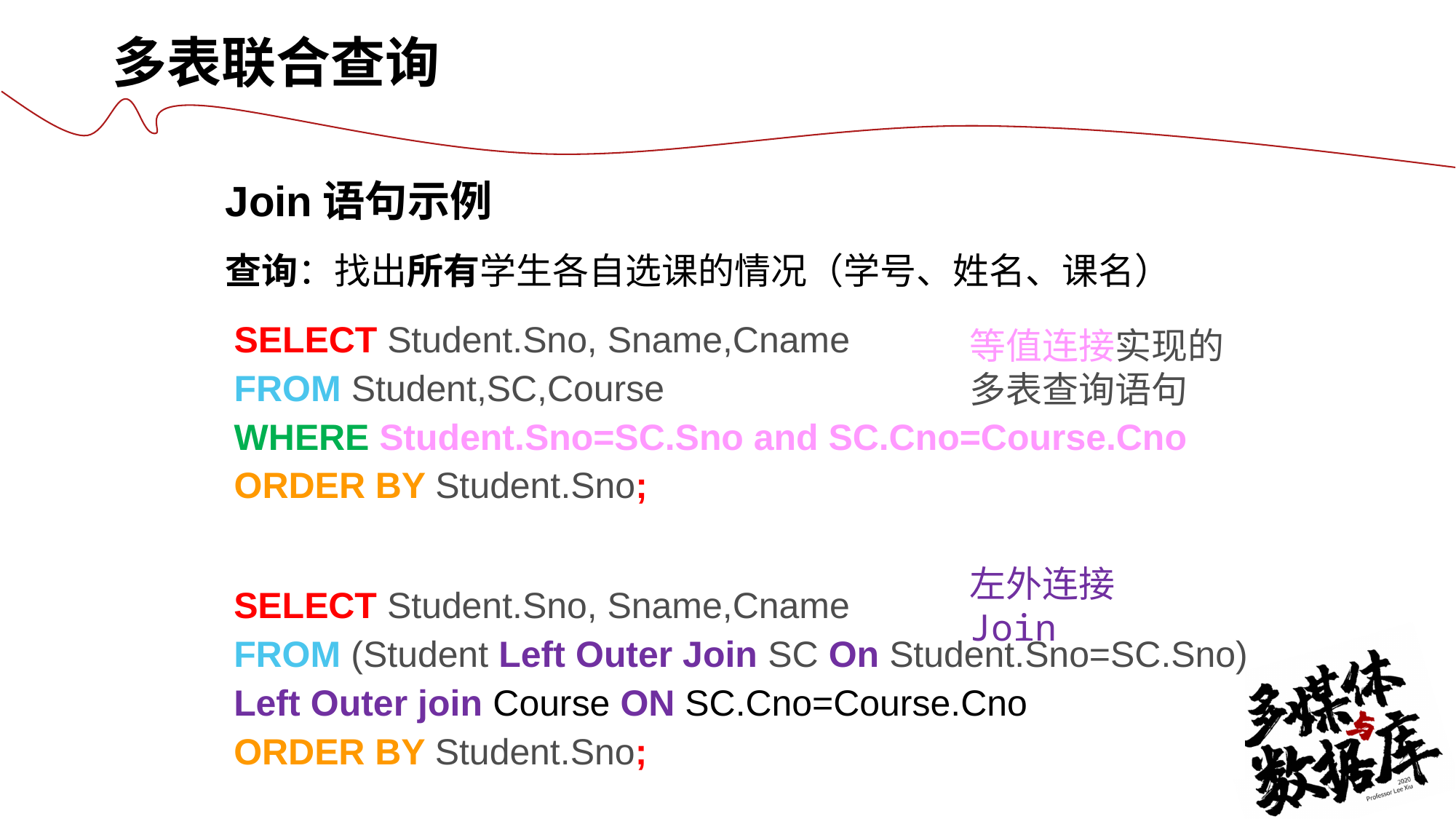

多表联合查询
Join语句示例
查询：找出所有学生各自选课的情况（学号、姓名、课名）

SELECT Student.Sno, Sname,Cname
FROM Student,SC,Course
WHERE Student.Sno=SC.Sno and SC.Cno=Course.Cno
ORDER BY Student.Sno;
等值连接实现的多表查询语句
左外连接Join

SELECT Student.Sno, Sname,Cname
FROM (Student Left Outer Join SC On Student.Sno=SC.Sno) Left Outer join Course ON SC.Cno=Course.Cno
ORDER BY Student.Sno;